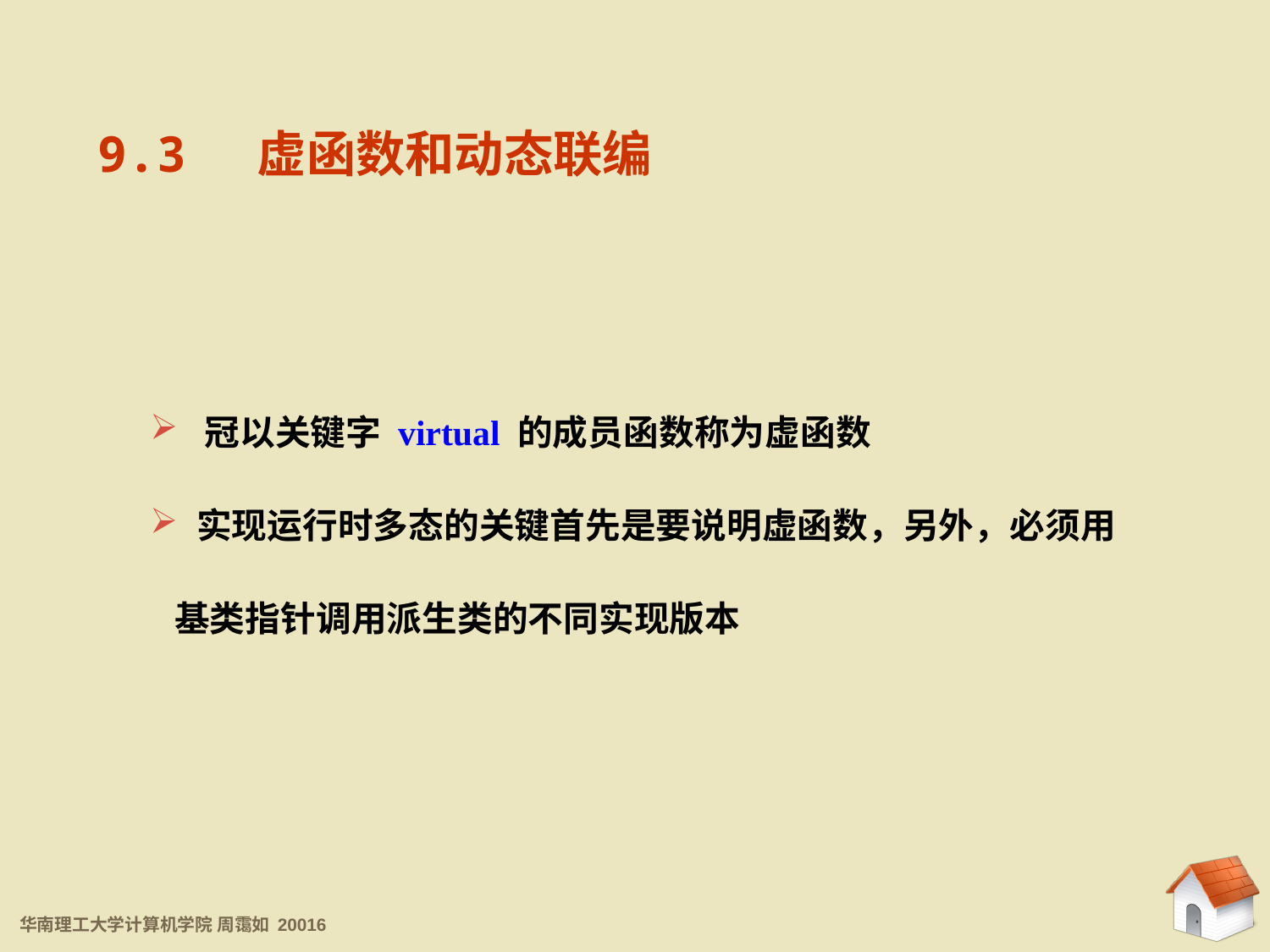

9.3  虚函数和动态联编
  冠以关键字 virtual 的成员函数称为虚函数
 实现运行时多态的关键首先是要说明虚函数，另外，必须用
  基类指针调用派生类的不同实现版本